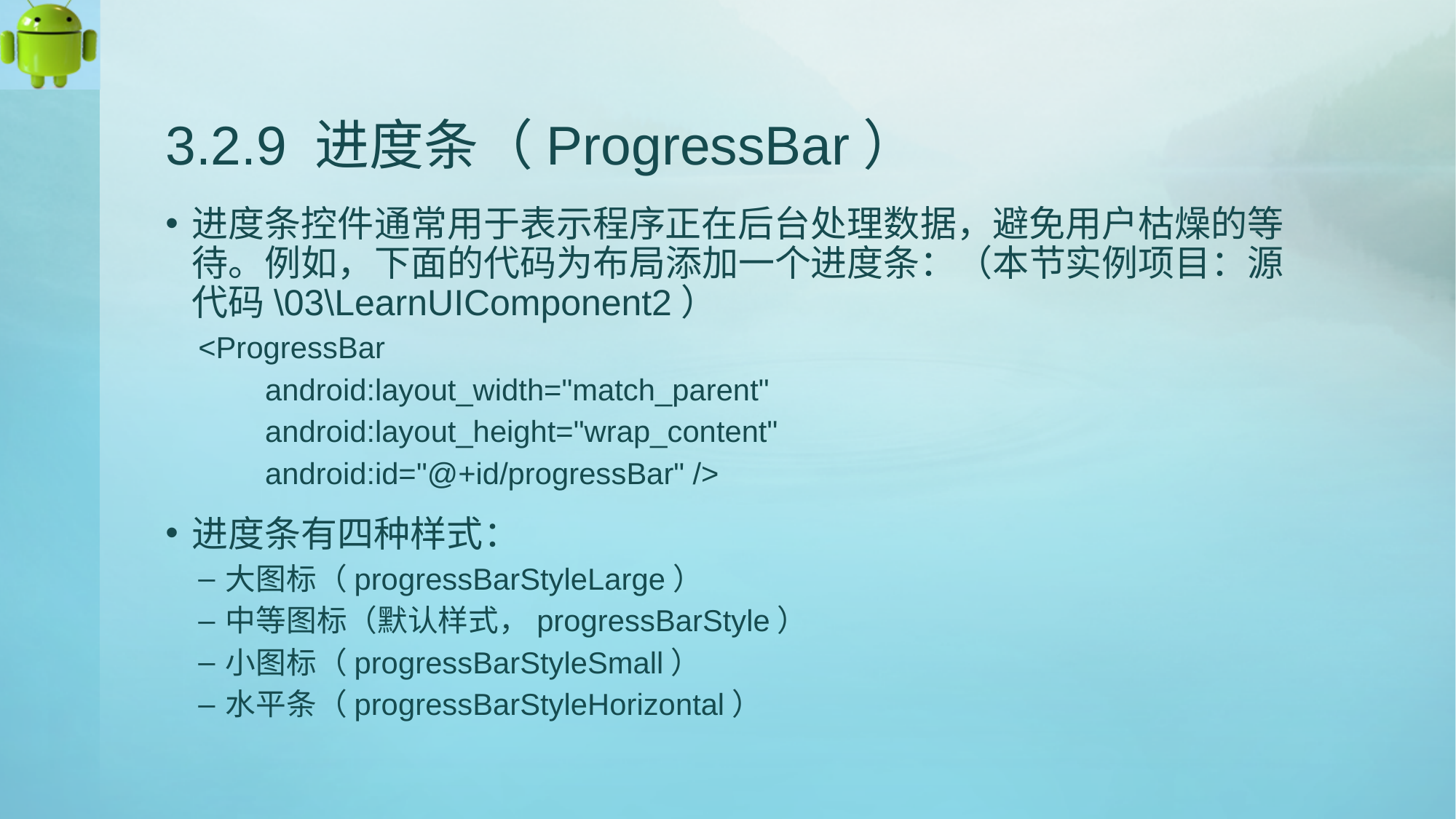

# 3.2.9 进度条（ProgressBar）
进度条控件通常用于表示程序正在后台处理数据，避免用户枯燥的等待。例如，下面的代码为布局添加一个进度条：（本节实例项目：源代码\03\LearnUIComponent2）
<ProgressBar
        android:layout_width="match_parent"
        android:layout_height="wrap_content"
        android:id="@+id/progressBar" />
进度条有四种样式：
大图标（progressBarStyleLarge）
中等图标（默认样式，progressBarStyle）
小图标（progressBarStyleSmall）
水平条（progressBarStyleHorizontal）